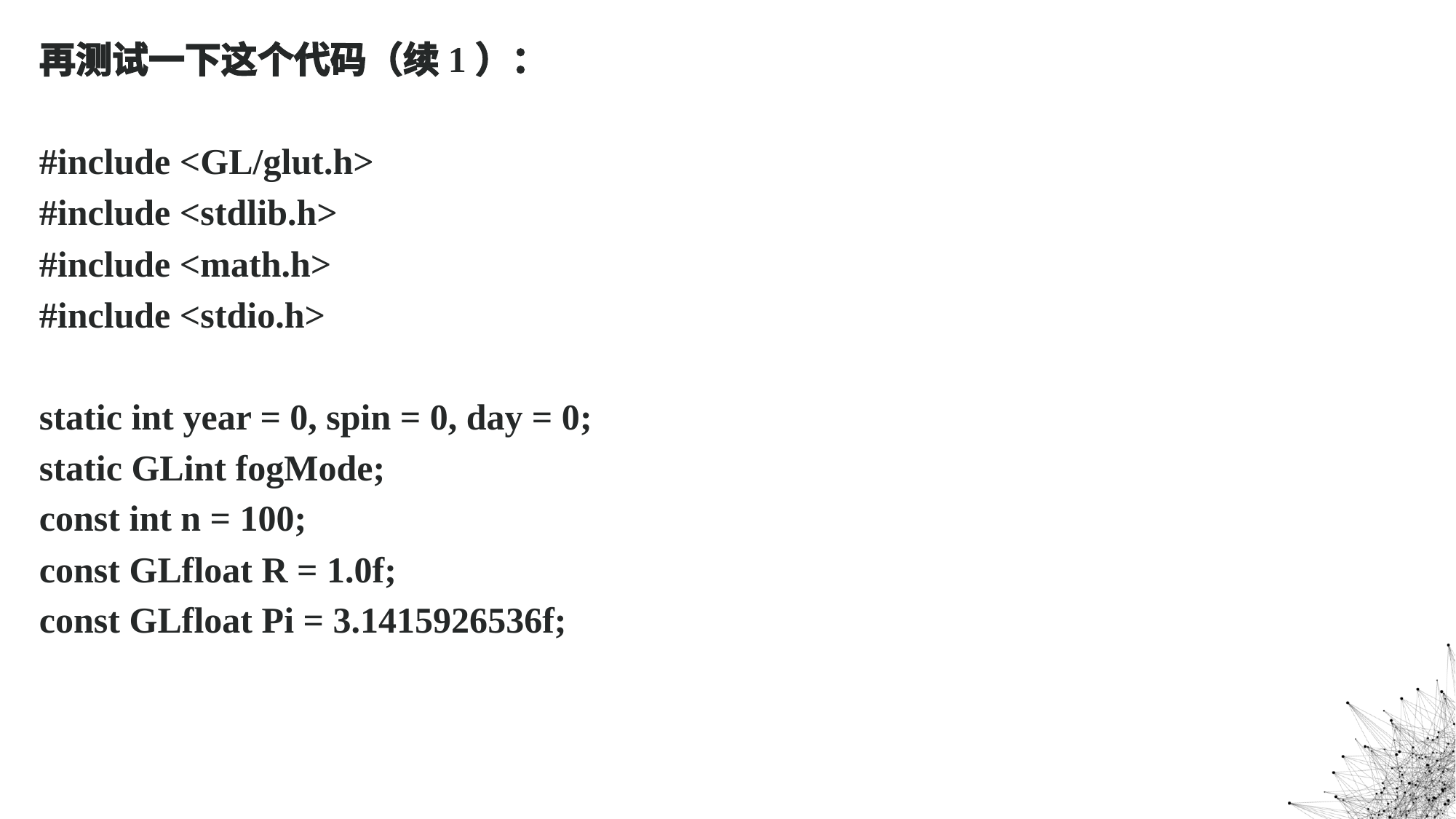

再测试一下这个代码（续1）：

#include <GL/glut.h>
#include <stdlib.h>
#include <math.h>
#include <stdio.h>

static int year = 0, spin = 0, day = 0;
static GLint fogMode;
const int n = 100;
const GLfloat R = 1.0f;
const GLfloat Pi = 3.1415926536f;